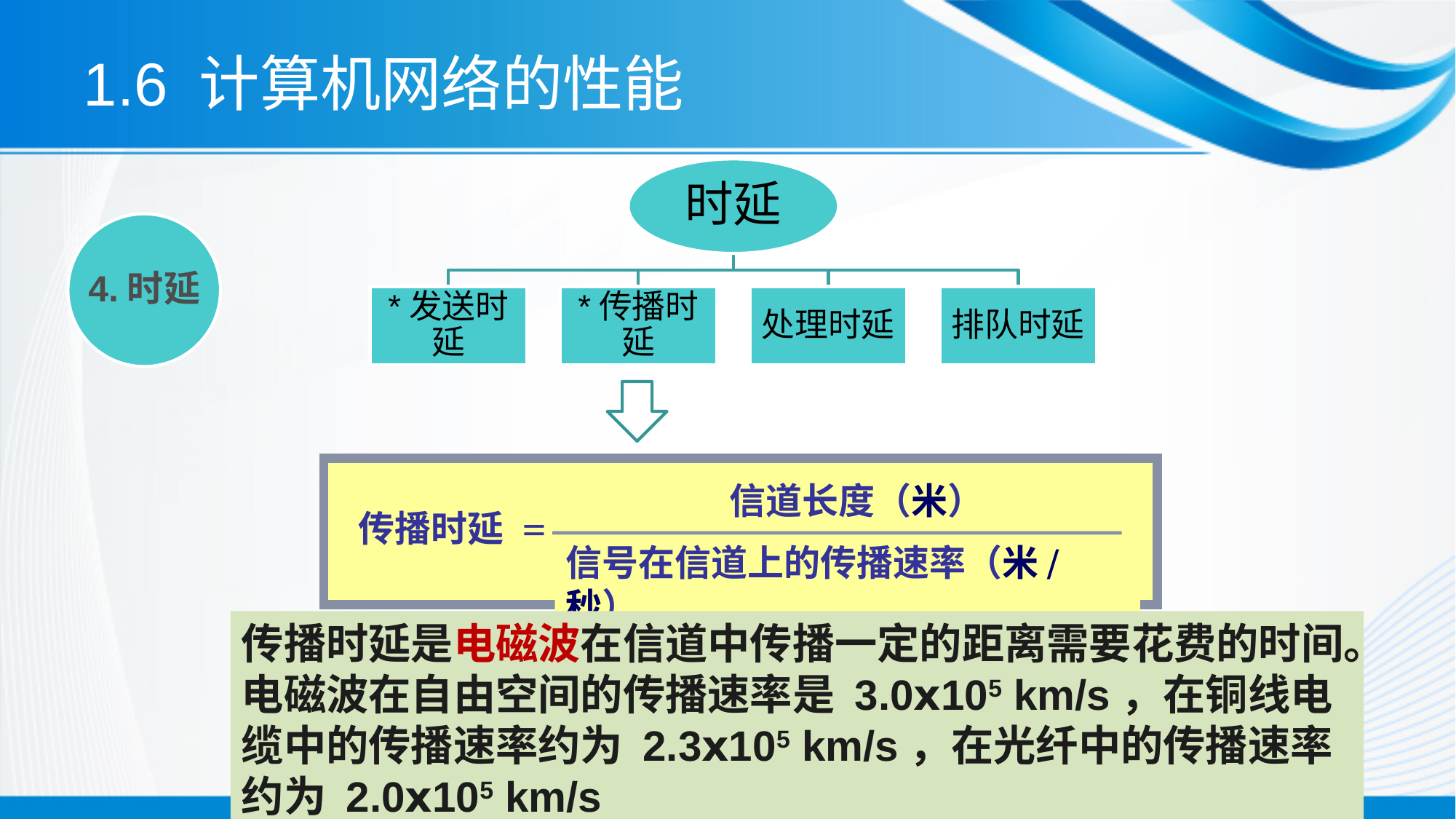

# 1.6 计算机网络的性能
时延
*发送时延
*传播时延
处理时延
排队时延

4.时延

信道长度（米）
传播时延 =

信号在信道上的传播速率（米/秒）
传播时延是电磁波在信道中传播一定的距离需要花费的时间。电磁波在自由空间的传播速率是 3.0ⅹ105 km/s，在铜线电缆中的传播速率约为 2.3ⅹ105 km/s，在光纤中的传播速率约为 2.0ⅹ105 km/s